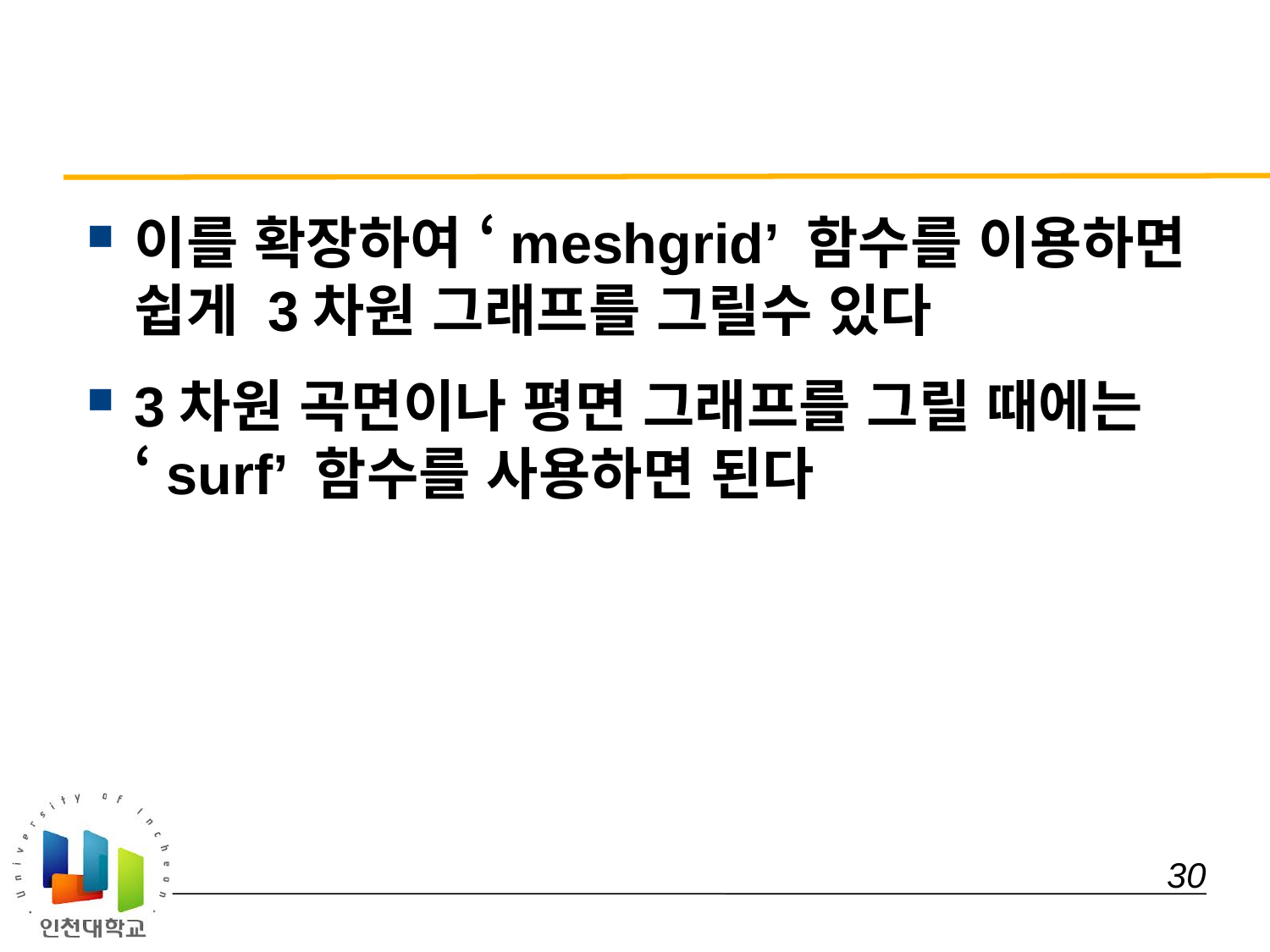

#
이를 확장하여 ‘meshgrid’ 함수를 이용하면 쉽게 3차원 그래프를 그릴수 있다
3차원 곡면이나 평면 그래프를 그릴 때에는 ‘surf’ 함수를 사용하면 된다

 30